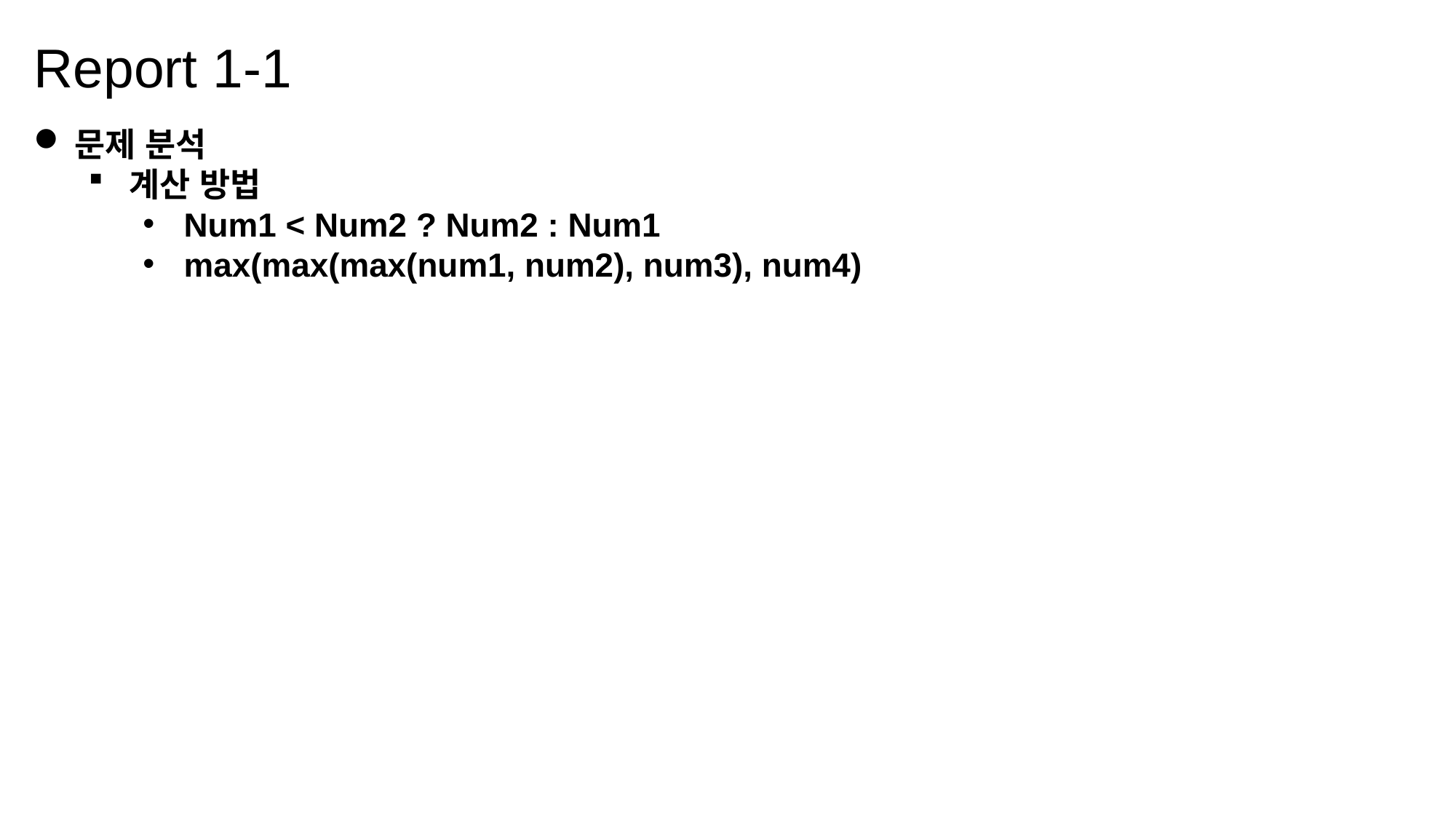

Report 1-1
문제 분석
계산 방법
Num1 < Num2 ? Num2 : Num1
max(max(max(num1, num2), num3), num4)